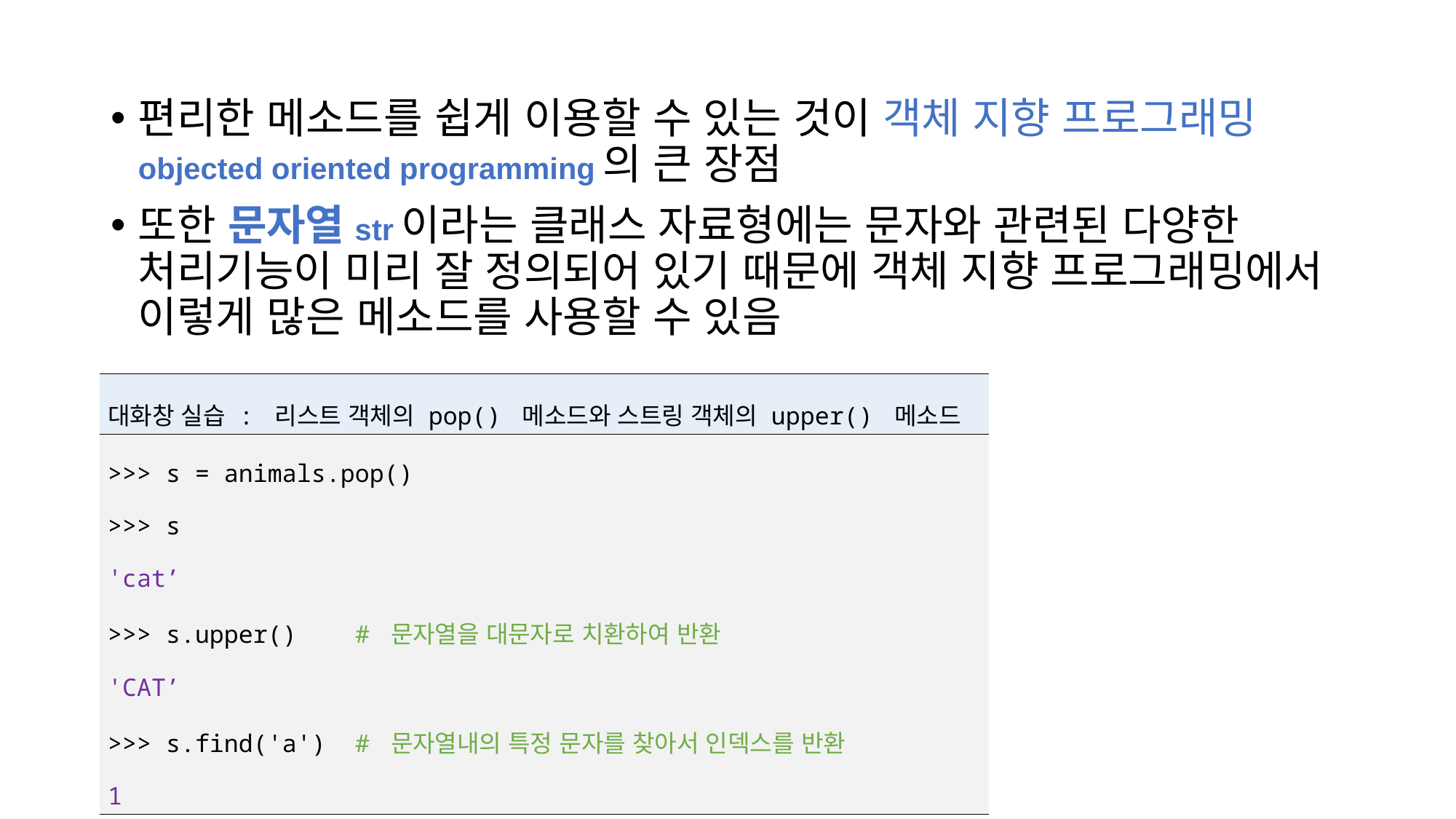

편리한 메소드를 쉽게 이용할 수 있는 것이 객체 지향 프로그래밍objected oriented programming의 큰 장점
또한 문자열str이라는 클래스 자료형에는 문자와 관련된 다양한 처리기능이 미리 잘 정의되어 있기 때문에 객체 지향 프로그래밍에서 이렇게 많은 메소드를 사용할 수 있음

| 대화창 실습 : 리스트 객체의 pop() 메소드와 스트링 객체의 upper() 메소드 |
| --- |
| >>> s = animals.pop() >>> s 'cat’ >>> s.upper() # 문자열을 대문자로 치환하여 반환 'CAT’ >>> s.find('a') # 문자열내의 특정 문자를 찾아서 인덱스를 반환 1 |